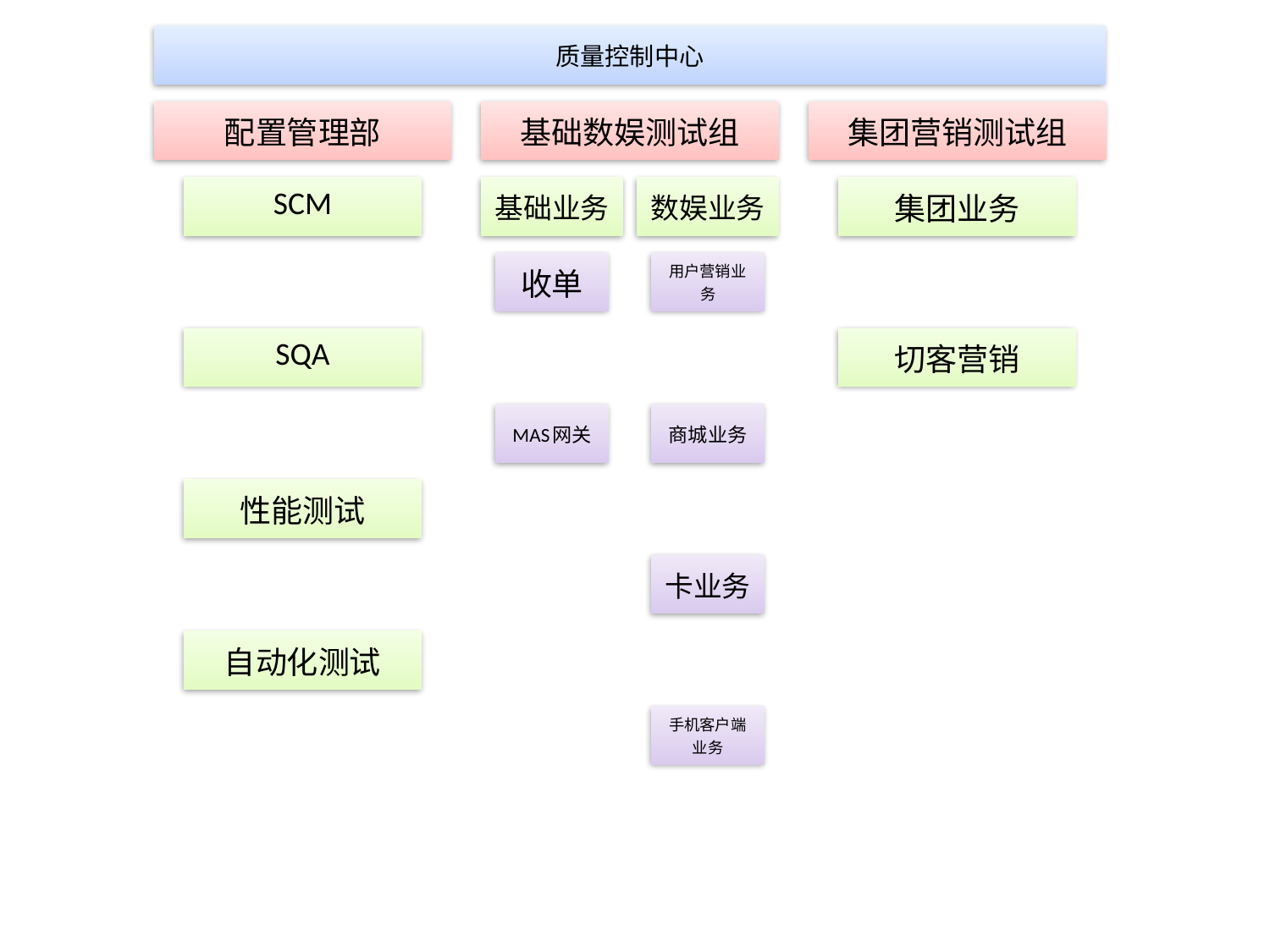

质量控制中心
配置管理部
基础数娱测试组
集团营销测试组
SCM
SQA
性能测试
自动化测试
基础业务
数娱业务
集团业务
切客营销
用户营销业务
商城业务
卡业务
手机客户端业务
收单
MAS网关